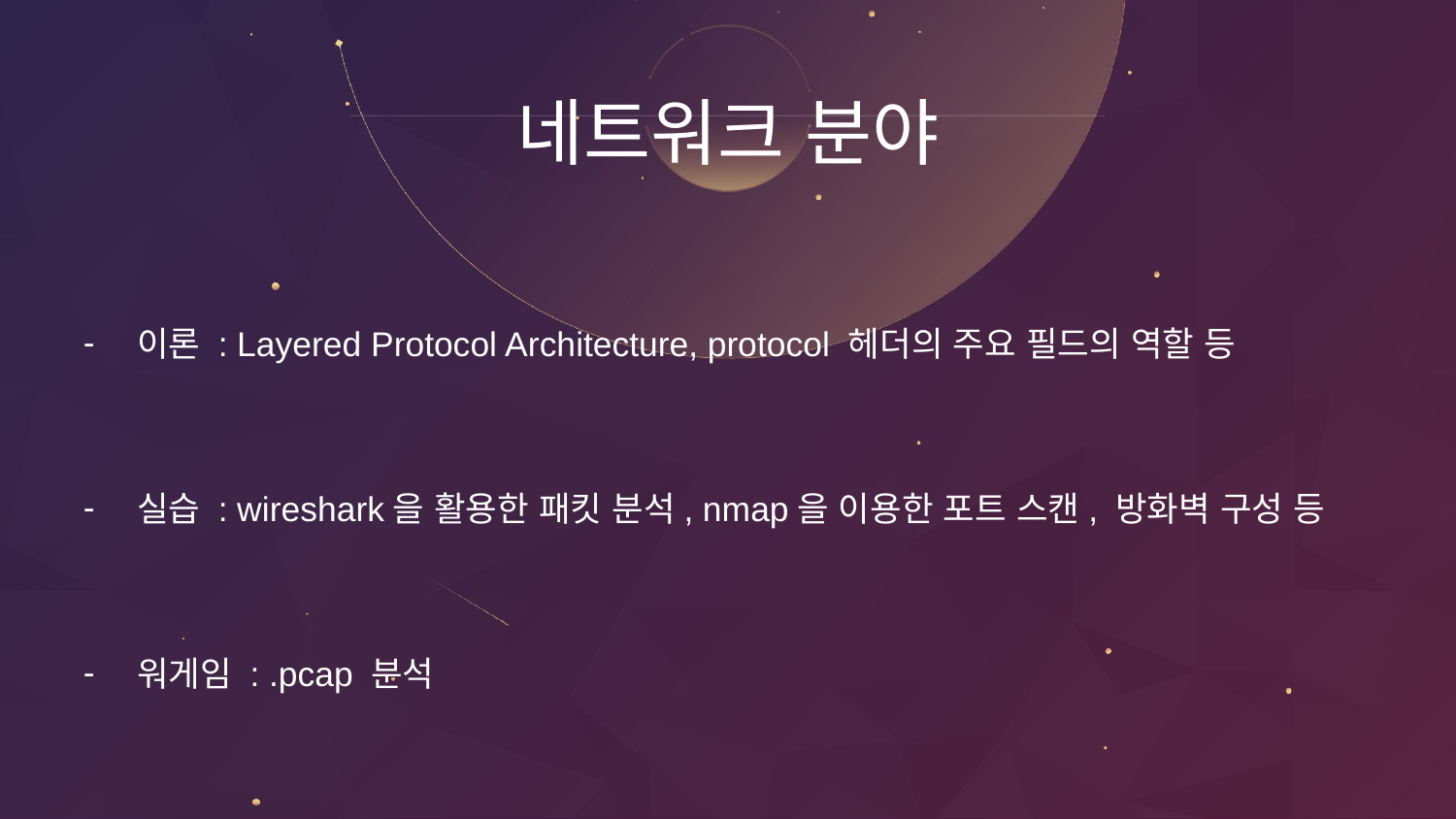

# 네트워크 분야
이론 : Layered Protocol Architecture, protocol 헤더의 주요 필드의 역할 등

실습 : wireshark을 활용한 패킷 분석, nmap을 이용한 포트 스캔, 방화벽 구성 등

워게임 : .pcap 분석